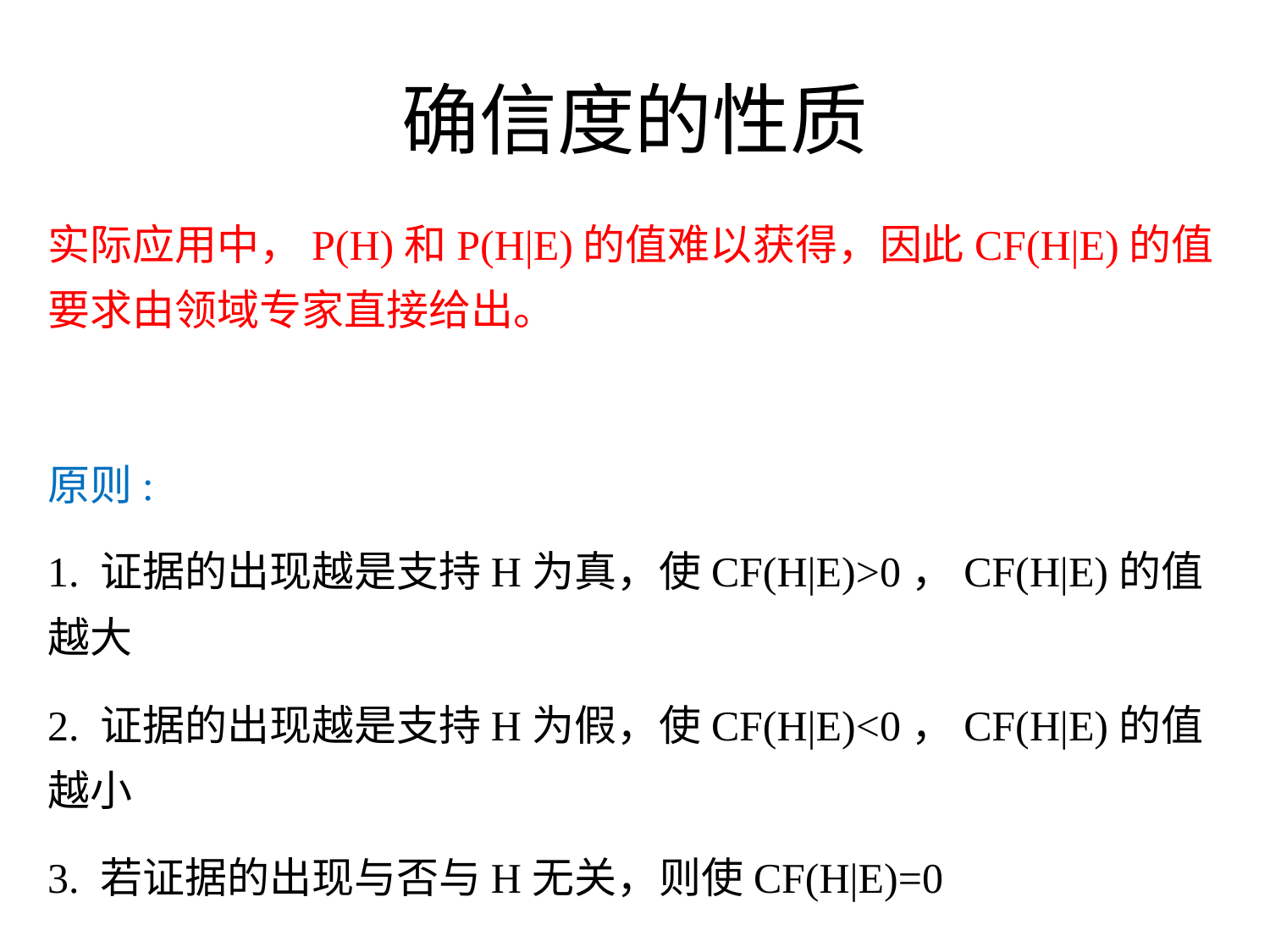

# 确信度的性质
实际应用中，P(H)和P(H|E)的值难以获得，因此CF(H|E)的值要求由领域专家直接给出。

原则:
1. 证据的出现越是支持H为真，使CF(H|E)>0，CF(H|E)的值越大
2. 证据的出现越是支持H为假，使CF(H|E)<0，CF(H|E)的值越小
3. 若证据的出现与否与H无关，则使CF(H|E)=0